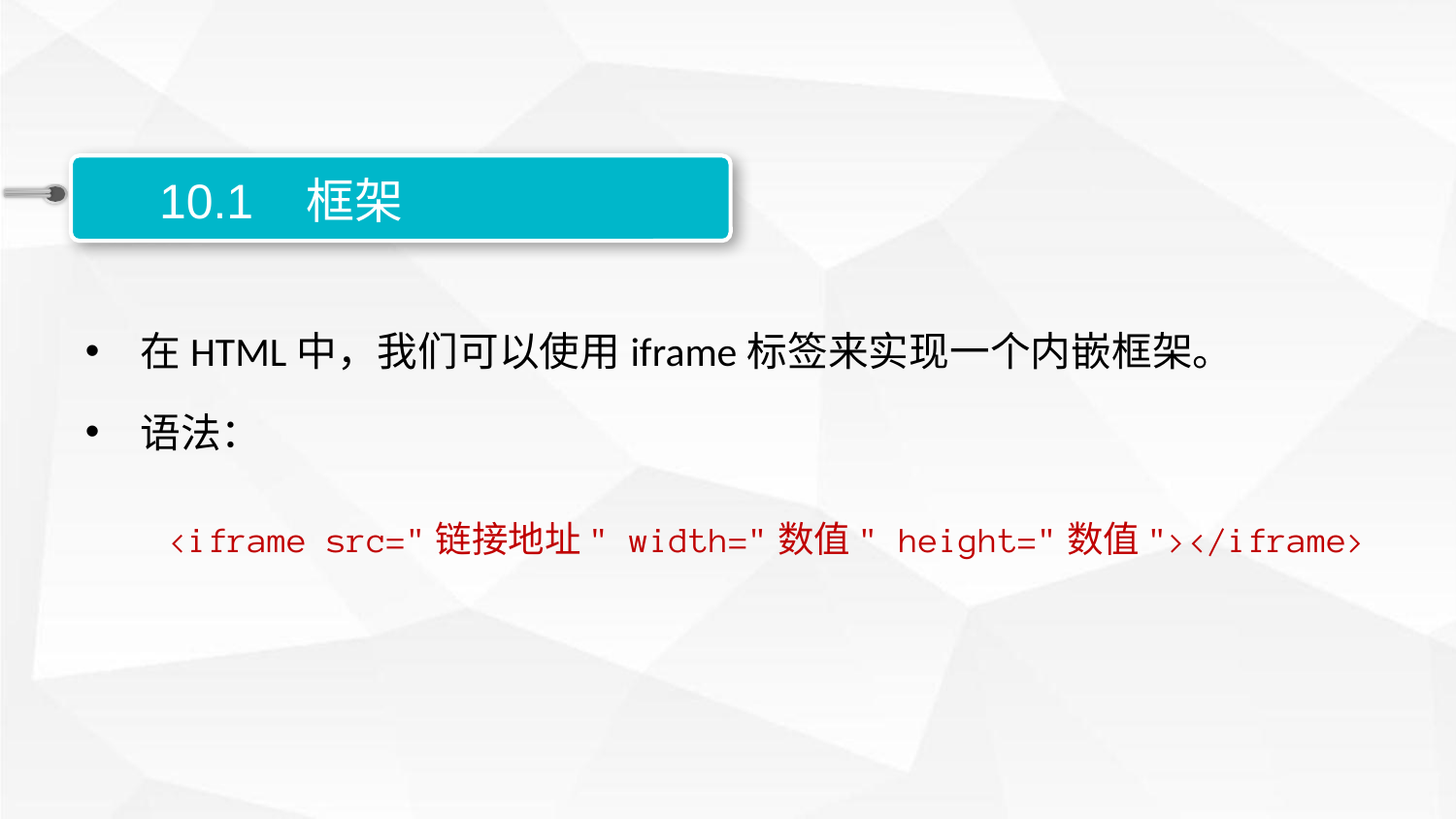

10.1   框架

在HTML中，我们可以使用iframe标签来实现一个内嵌框架。
语法：
<iframe src="链接地址" width="数值" height="数值"></iframe>